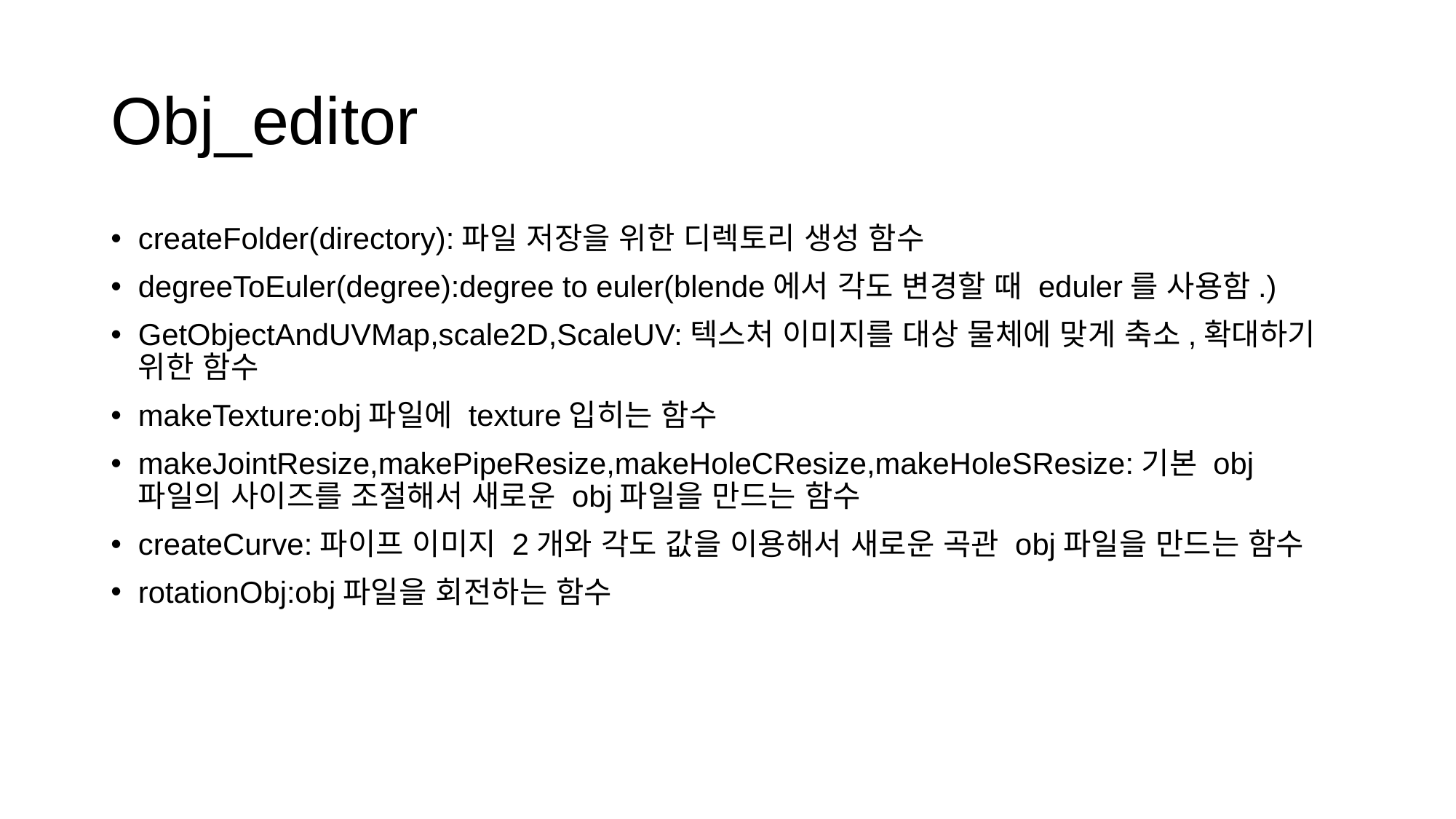

# Obj_editor
createFolder(directory):파일 저장을 위한 디렉토리 생성 함수
degreeToEuler(degree):degree to euler(blende에서 각도 변경할 때 eduler를 사용함.)
GetObjectAndUVMap,scale2D,ScaleUV:텍스처 이미지를 대상 물체에 맞게 축소,확대하기 위한 함수
makeTexture:obj파일에 texture입히는 함수
makeJointResize,makePipeResize,makeHoleCResize,makeHoleSResize:기본 obj파일의 사이즈를 조절해서 새로운 obj파일을 만드는 함수
createCurve:파이프 이미지 2개와 각도 값을 이용해서 새로운 곡관 obj파일을 만드는 함수
rotationObj:obj파일을 회전하는 함수